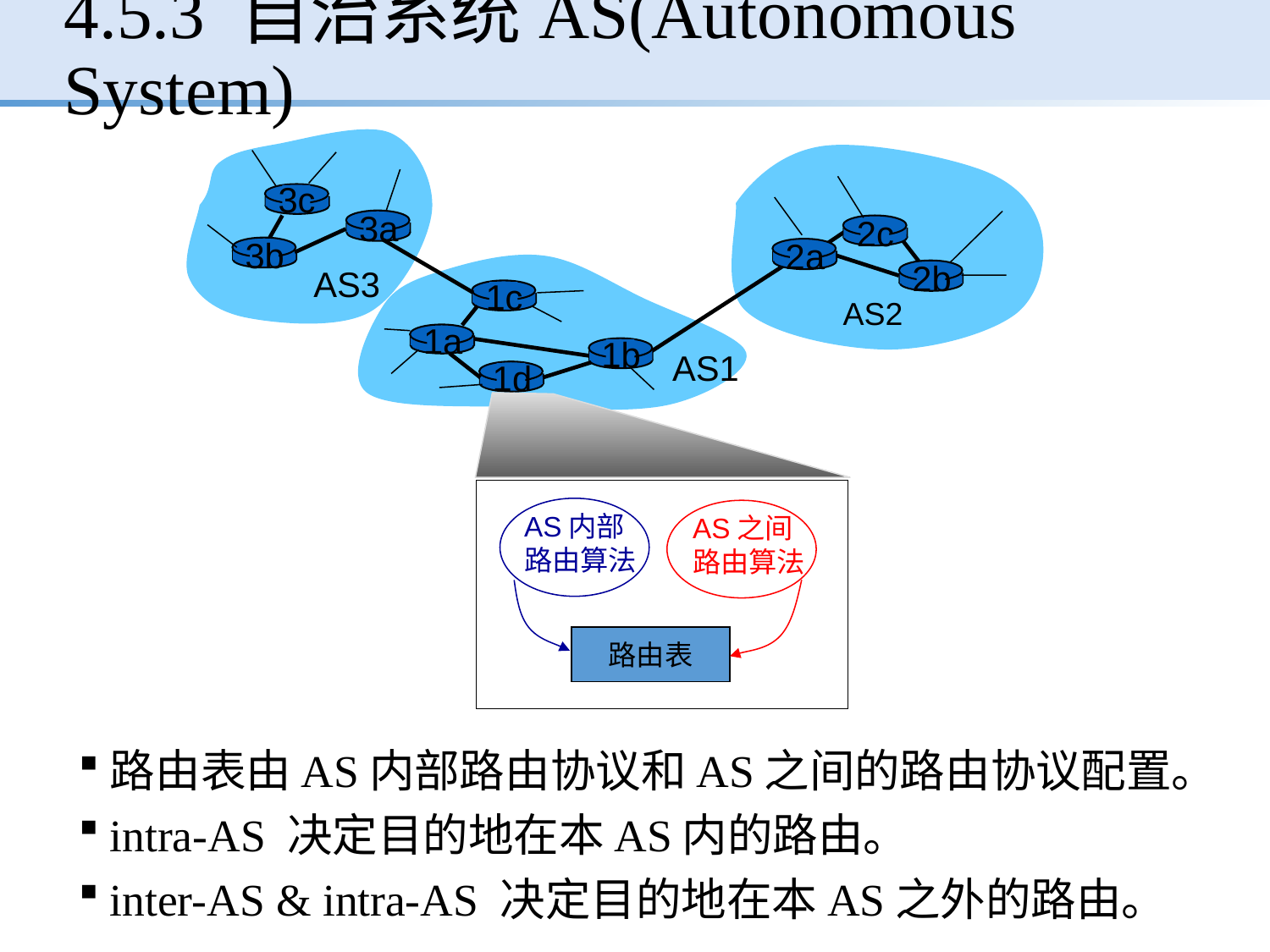

# 4.5.3 自治系统AS(Autonomous System)

3c

3a
2c

3b
2a

2b

AS3

1c

AS2

1a

1b

AS1

1d

AS内部
路由算法

AS之间
路由算法

路由表
路由表由AS内部路由协议和AS之间的路由协议配置。
intra-AS 决定目的地在本AS内的路由。
inter-AS & intra-AS 决定目的地在本AS之外的路由。